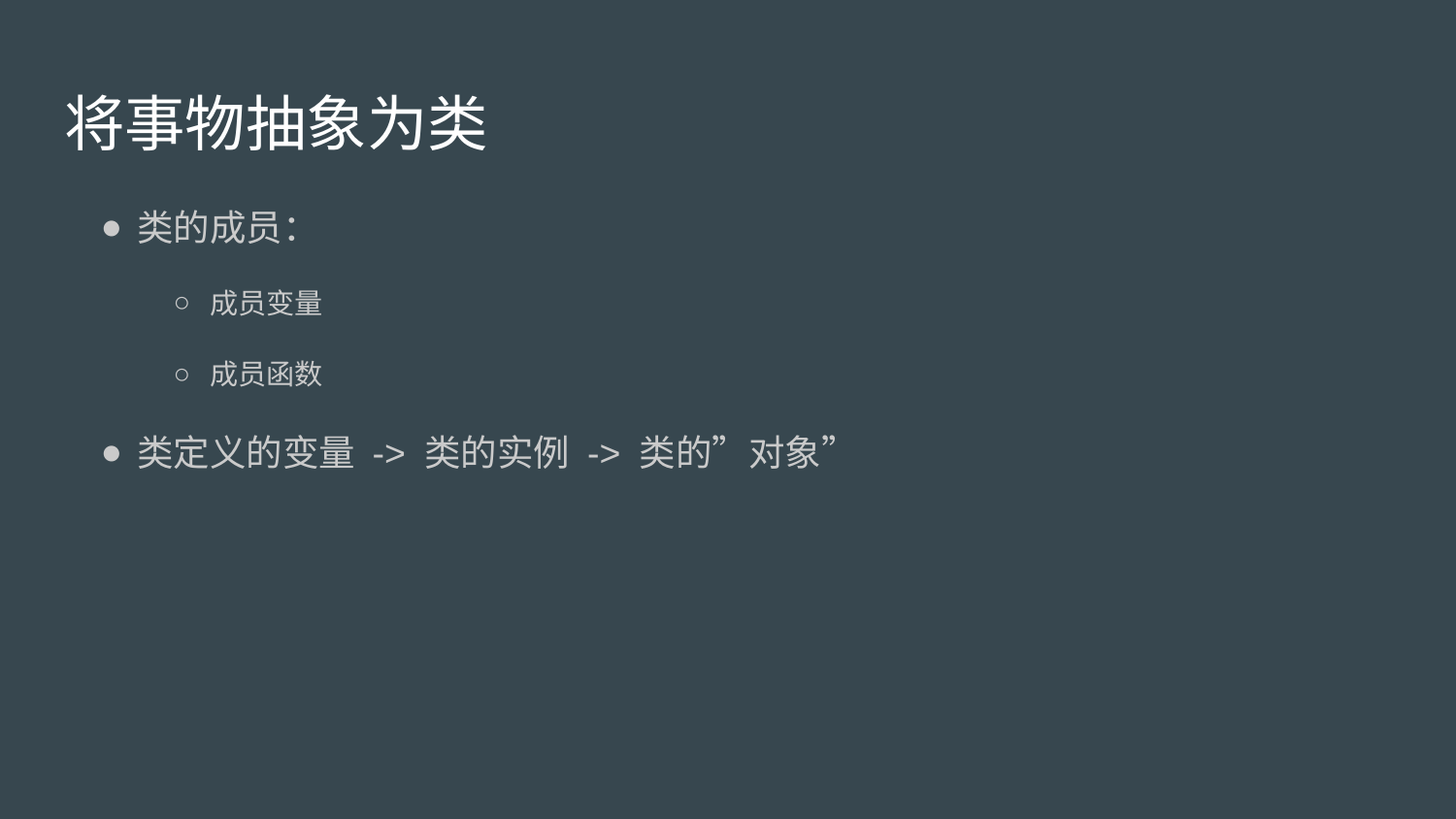

# 将事物抽象为类
类的成员：
成员变量
成员函数
类定义的变量 -> 类的实例 -> 类的”对象”